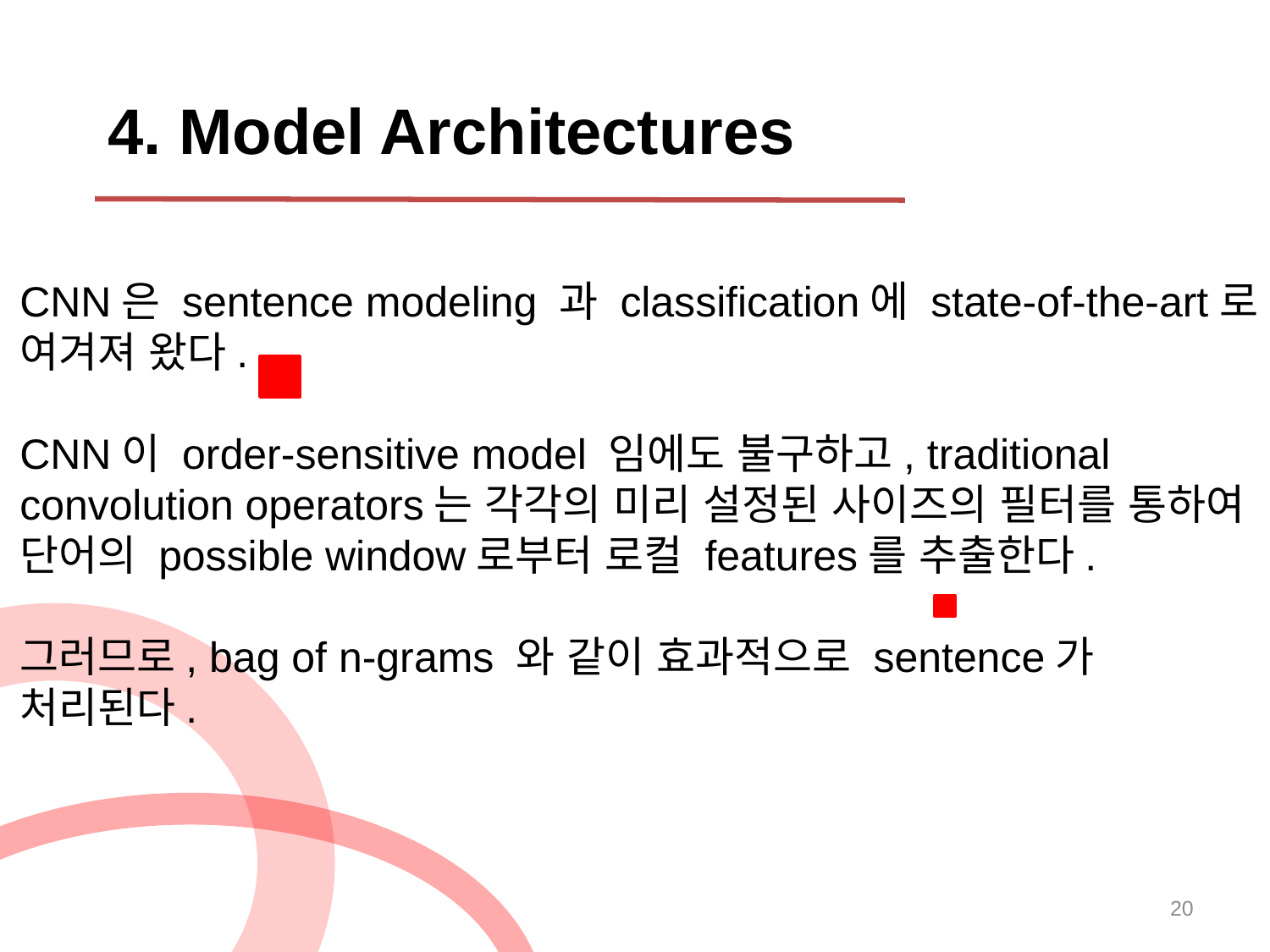

4. Model Architectures
CNN은 sentence modeling 과 classification에 state-of-the-art로 여겨져 왔다.

CNN이 order-sensitive model 임에도 불구하고, traditional convolution operators는 각각의 미리 설정된 사이즈의 필터를 통하여 단어의 possible window로부터 로컬 features를 추출한다.

그러므로, bag of n-grams 와 같이 효과적으로 sentence가 처리된다.

20